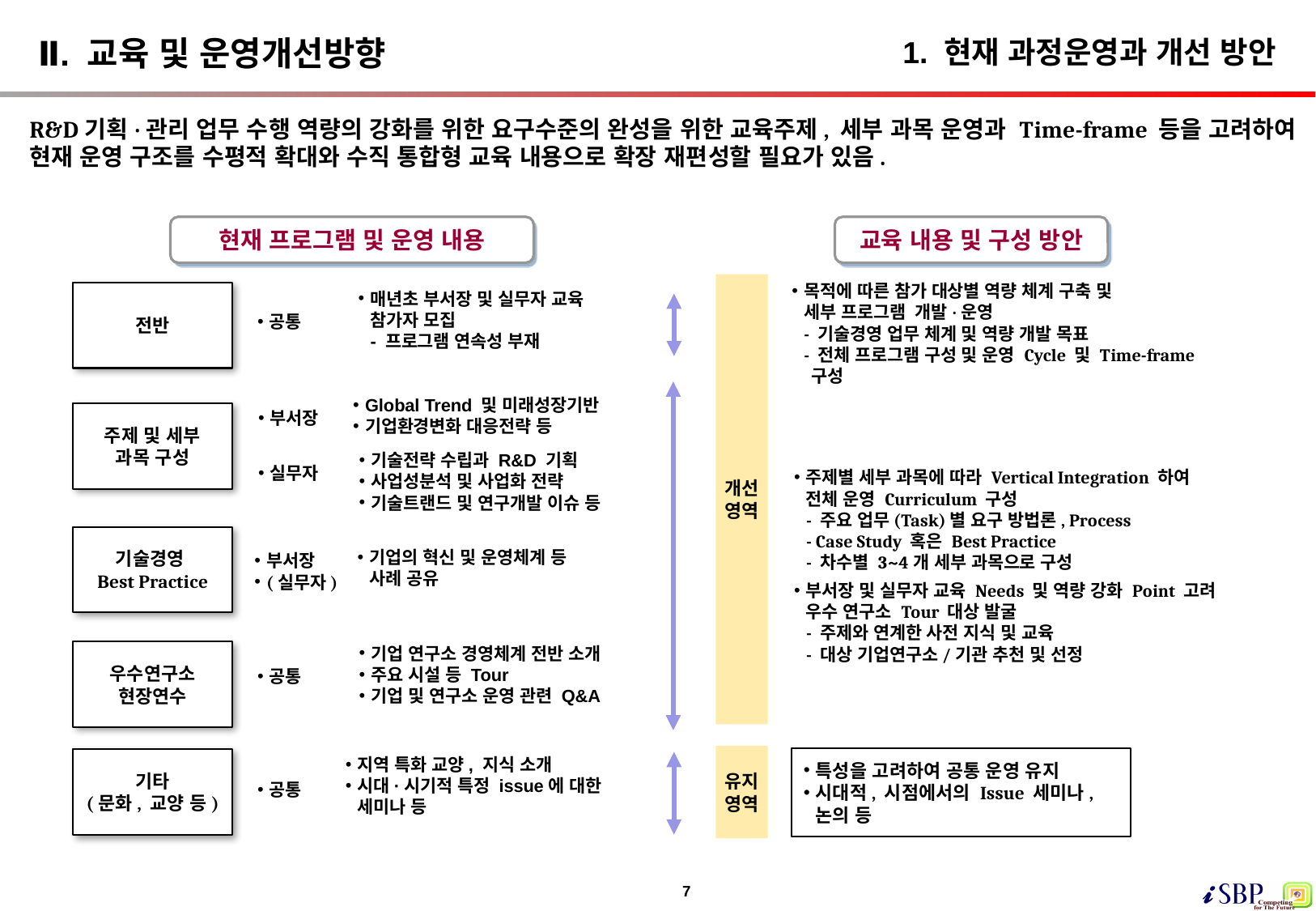

Ⅱ. 교육 및 운영개선방향
# 1. 현재 과정운영과 개선 방안
R&D기획·관리 업무 수행 역량의 강화를 위한 요구수준의 완성을 위한 교육주제, 세부 과목 운영과 Time-frame 등을 고려하여
현재 운영 구조를 수평적 확대와 수직 통합형 교육 내용으로 확장 재편성할 필요가 있음.
현재 프로그램 및 운영 내용
교육 내용 및 구성 방안
개선
영역
목적에 따른 참가 대상별 역량 체계 구축 및
세부 프로그램  개발·운영
- 기술경영 업무 체계 및 역량 개발 목표
- 전체 프로그램 구성 및 운영 Cycle 및 Time-frame
 구성
매년초 부서장 및 실무자 교육
참가자 모집
- 프로그램 연속성 부재
전반
공통
Global Trend 및 미래성장기반
기업환경변화 대응전략 등
부서장
주제 및 세부
과목 구성
기술전략 수립과 R&D 기획
사업성분석 및 사업화 전략
기술트랜드 및 연구개발 이슈 등
실무자
주제별 세부 과목에 따라 Vertical Integration 하여
전체 운영 Curriculum 구성
- 주요 업무(Task)별 요구 방법론, Process
- Case Study 혹은 Best Practice
- 차수별 3~4개 세부 과목으로 구성
부서장 및 실무자 교육 Needs 및 역량 강화 Point 고려
우수 연구소 Tour 대상 발굴
- 주제와 연계한 사전 지식 및 교육
- 대상 기업연구소/기관 추천 및 선정
기술경영
Best Practice
기업의 혁신 및 운영체계 등
사례 공유
부서장
(실무자)
기업 연구소 경영체계 전반 소개
주요 시설 등 Tour
기업 및 연구소 운영 관련 Q&A
우수연구소
현장연수
공통
유지
영역
지역 특화 교양, 지식 소개
시대·시기적 특정 issue에 대한
세미나 등
특성을 고려하여 공통 운영 유지
시대적, 시점에서의 Issue 세미나,
논의 등
기타
(문화, 교양 등)
공통
7